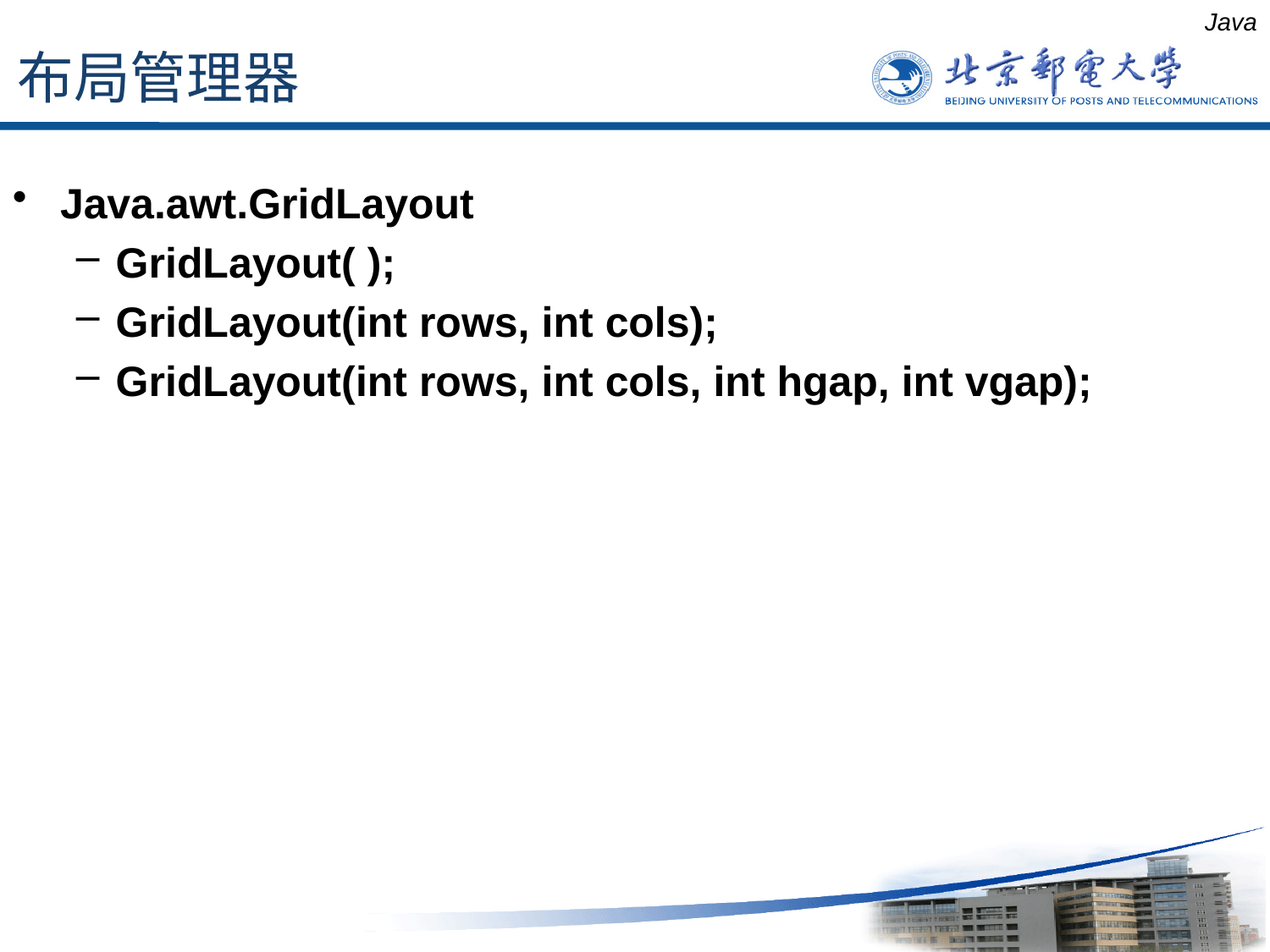

布局管理器
Java
Java.awt.GridLayout
GridLayout( );
GridLayout(int rows, int cols);
GridLayout(int rows, int cols, int hgap, int vgap);